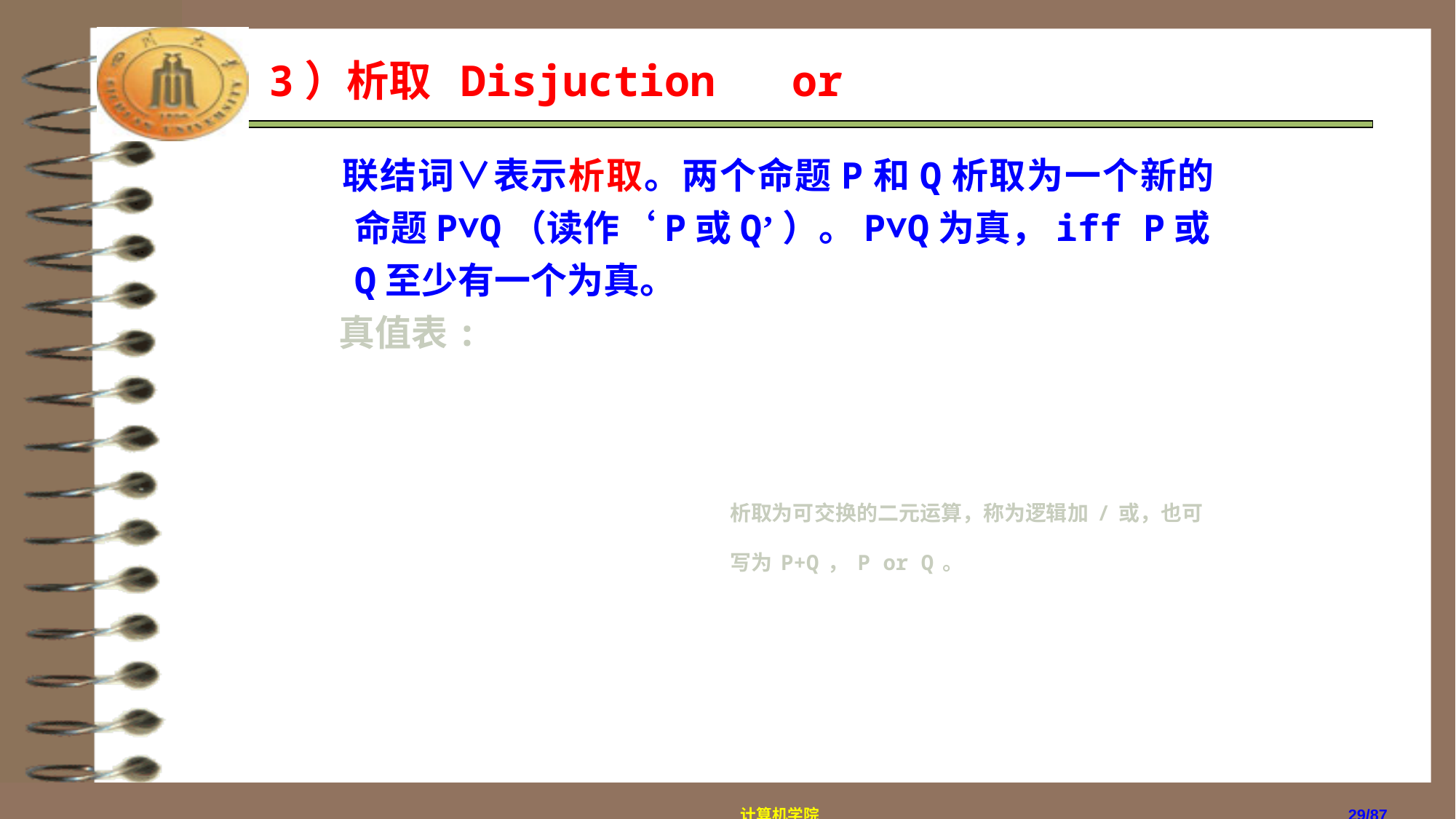

# 3）析取  Disjuction   or
  联结词∨表示析取。两个命题P和Q析取为一个新的命题P∨Q（读作‘P或Q’）。P∨Q为真，iff P或Q至少有一个为真。
  真值表:
析取为可交换的二元运算，称为逻辑加/或，也可写为P+Q，P or Q。

计算机学院
29/87